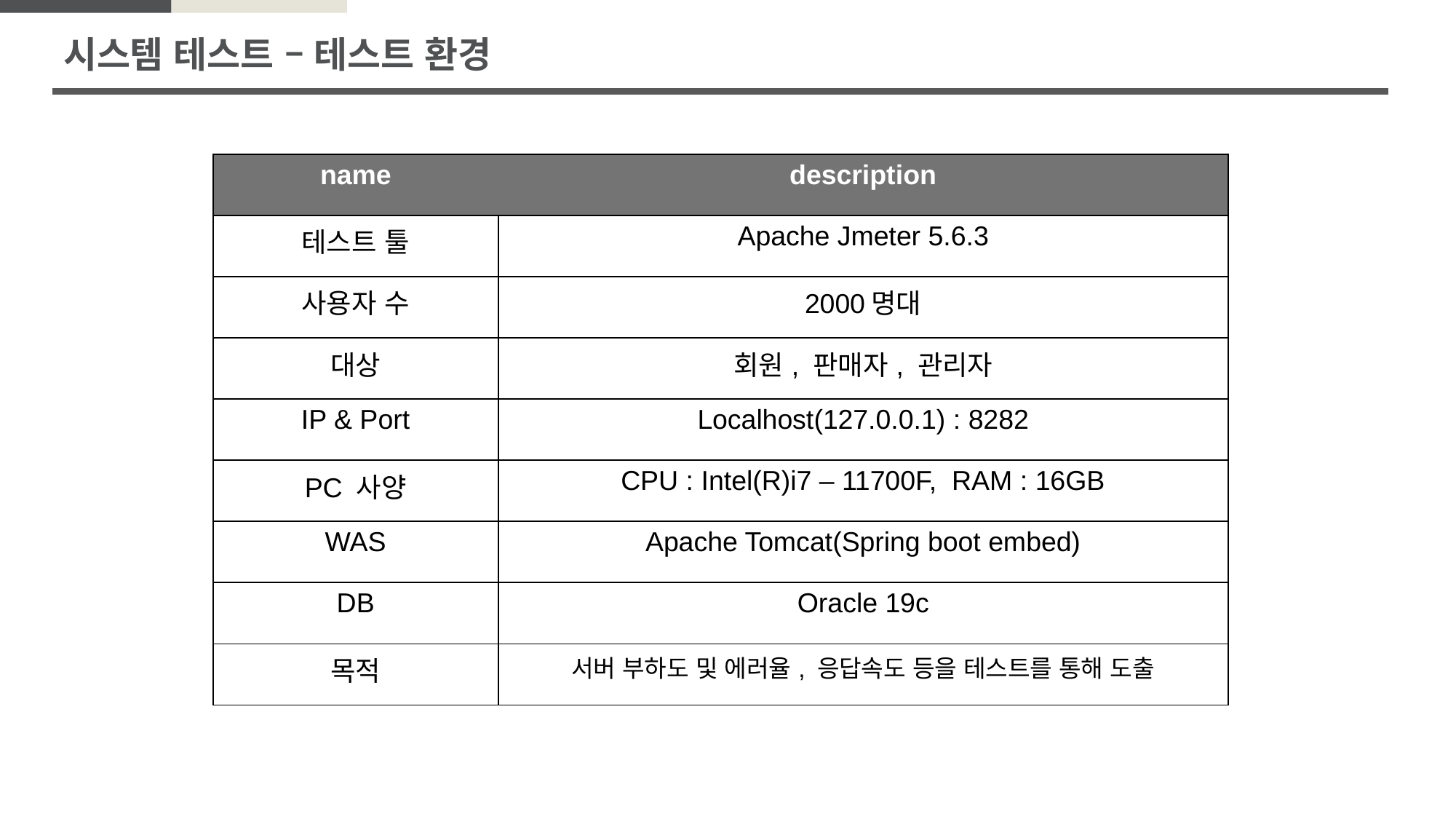

# 시스템 테스트 – 테스트 환경

| name | description |
| --- | --- |
| 테스트 툴 | Apache Jmeter 5.6.3 |
| 사용자 수 | 2000명대 |
| 대상 | 회원, 판매자, 관리자 |
| IP & Port | Localhost(127.0.0.1) : 8282 |
| PC 사양 | CPU : Intel(R)i7 – 11700F, RAM : 16GB |
| WAS | Apache Tomcat(Spring boot embed) |
| DB | Oracle 19c |
| 목적 | 서버 부하도 및 에러율, 응답속도 등을 테스트를 통해 도출 |